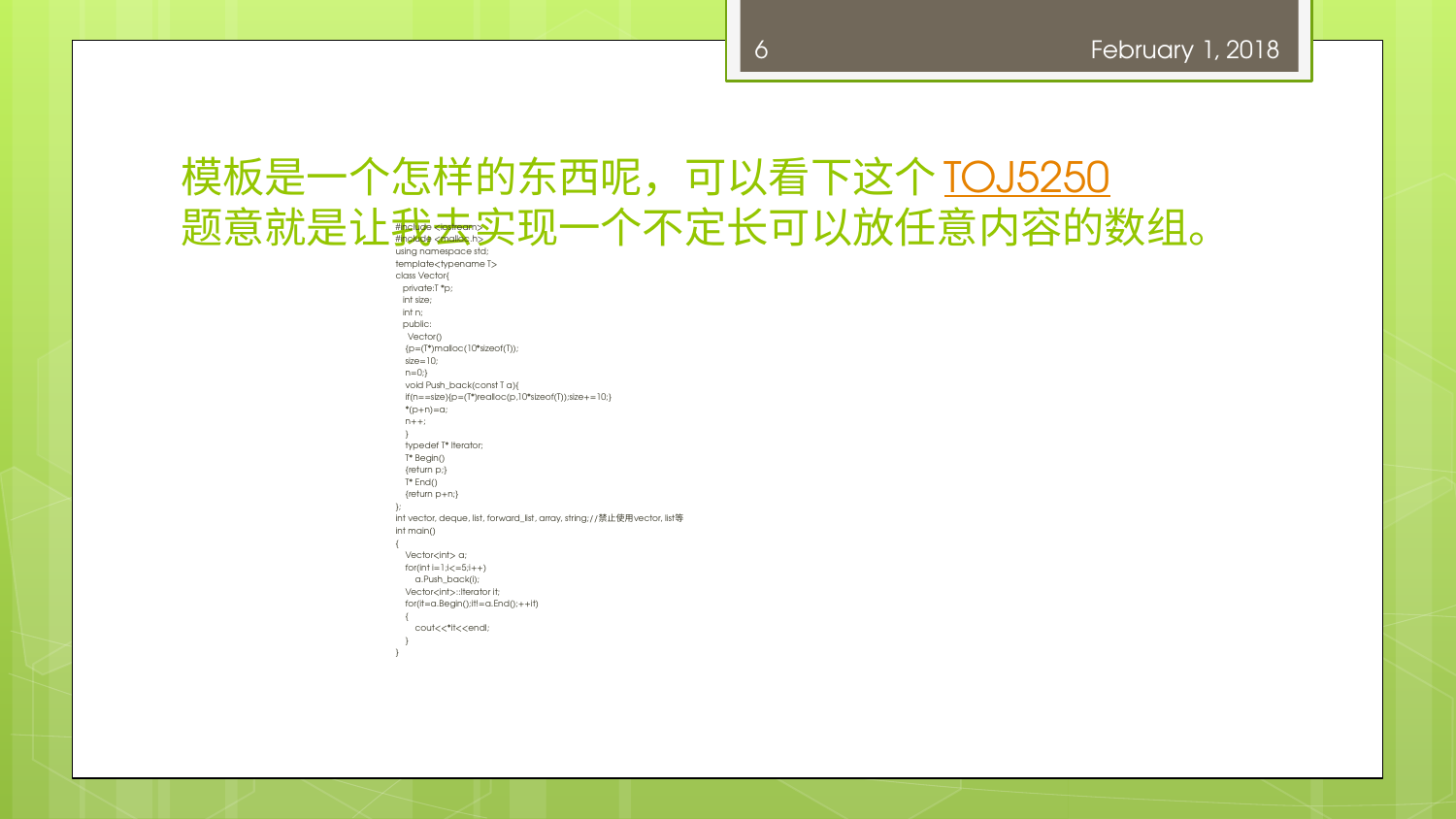

6
February 1, 2018
# 模板是一个怎样的东西呢，可以看下这个TOJ5250 题意就是让我去实现一个不定长可以放任意内容的数组。
#include <iostream>
#include <malloc.h>
using namespace std;
template<typename T>
class Vector{
   private:T *p;
   int size;
   int n;
   public:
     Vector()
    {p=(T*)malloc(10*sizeof(T));
    size=10;
    n=0;}
    void Push_back(const T a){
    if(n==size){p=(T*)realloc(p,10*sizeof(T));size+=10;}
    *(p+n)=a;
    n++;
    }
    typedef T* Iterator;
    T* Begin()
    {return p;}
    T* End()
    {return p+n;}
};
int vector, deque, list, forward_list, array, string;//禁止使用vector, list等
int main()
{
    Vector<int> a;
    for(int i=1;i<=5;i++)
        a.Push_back(i);
    Vector<int>::Iterator it;
    for(it=a.Begin();it!=a.End();++it)
    {
        cout<<*it<<endl;
    }
}